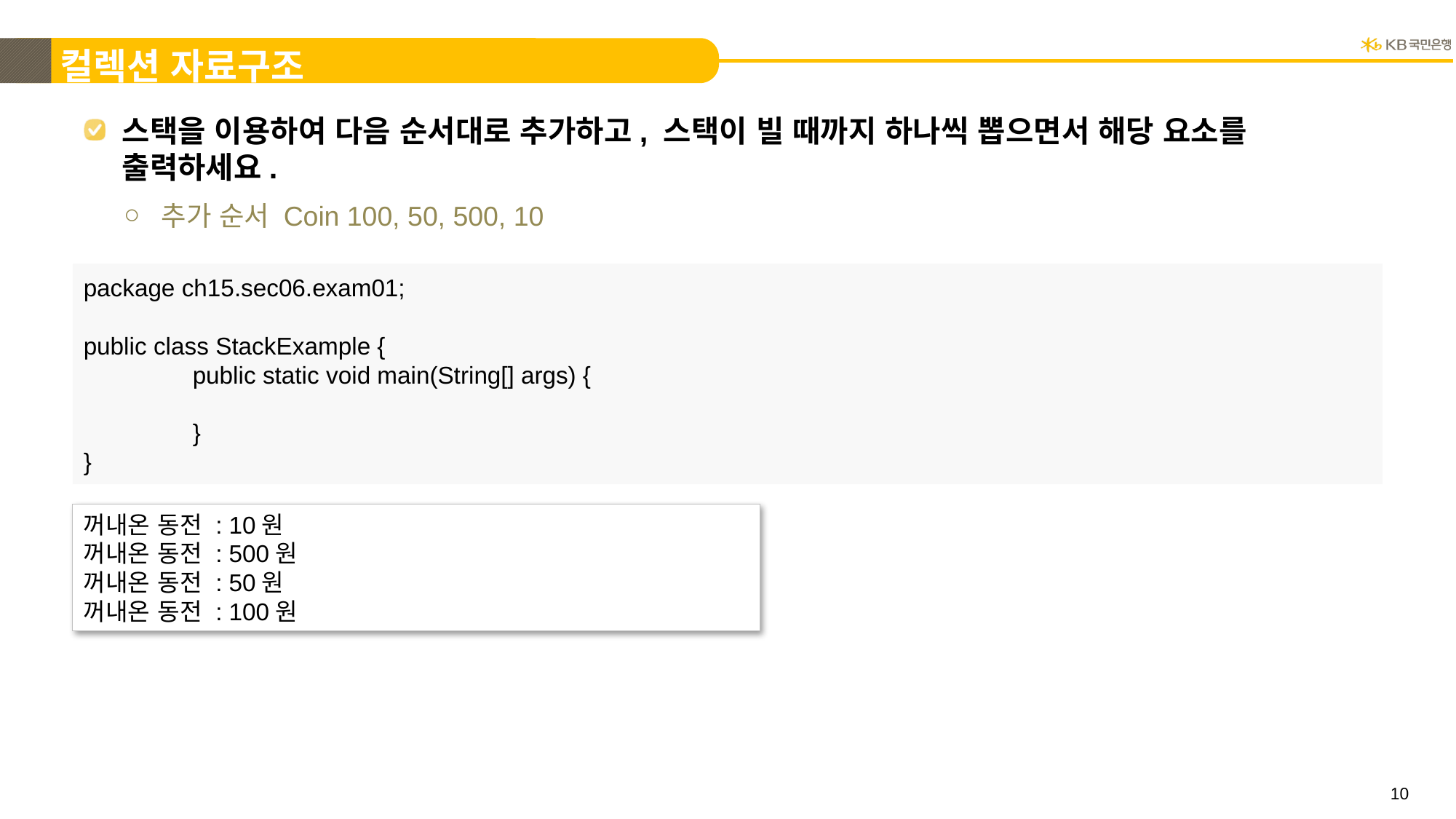

컬렉션 자료구조
# 스택을 이용하여 다음 순서대로 추가하고, 스택이 빌 때까지 하나씩 뽑으면서 해당 요소를 출력하세요.
추가 순서 Coin 100, 50, 500, 10

package ch15.sec06.exam01;

public class StackExample {
	public static void main(String[] args) {

	}
}
꺼내온 동전 : 10원
꺼내온 동전 : 500원
꺼내온 동전 : 50원
꺼내온 동전 : 100원